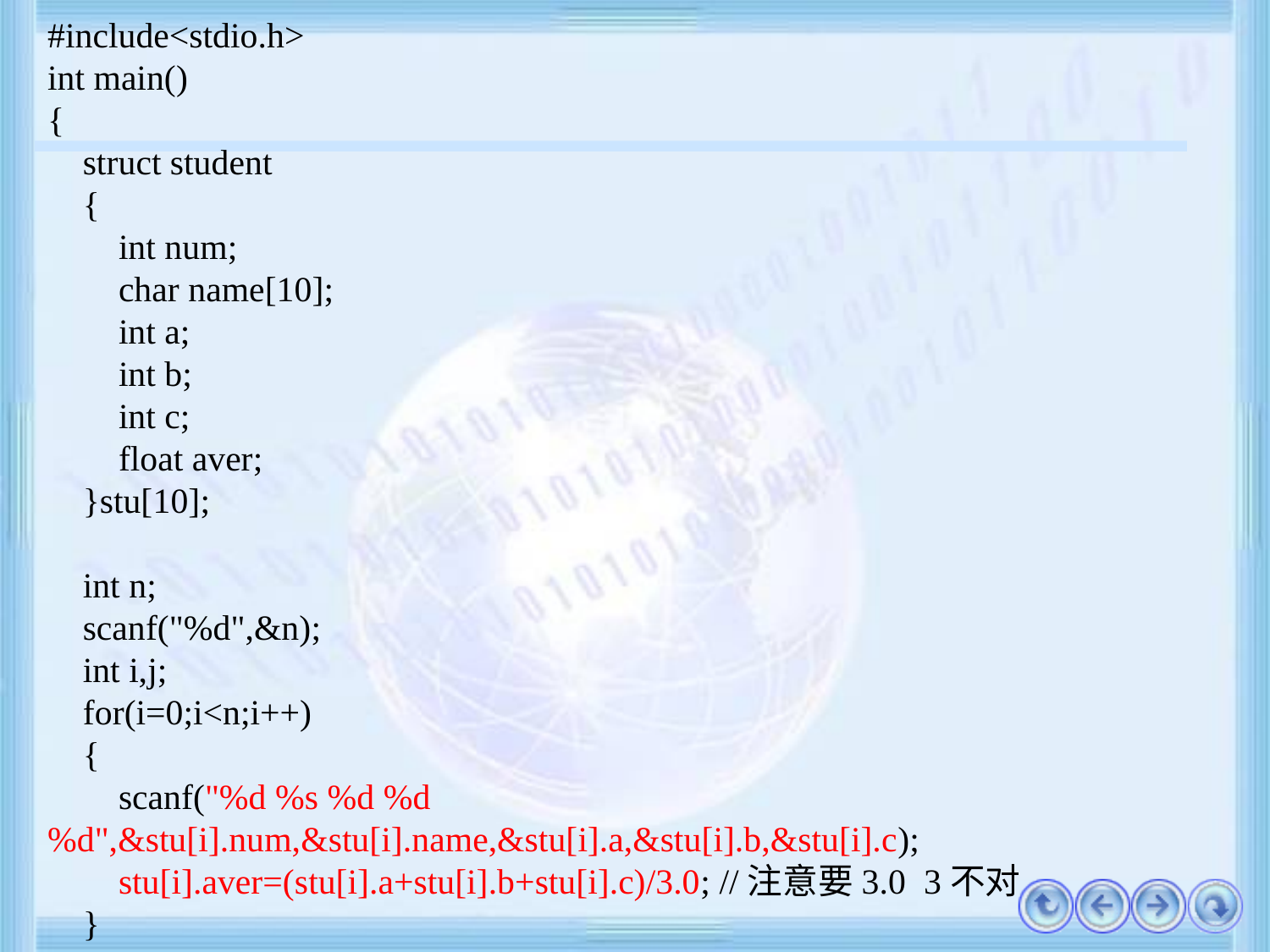

#include<stdio.h>
int main()
{
    struct student
    {
        int num;
        char name[10];
        int a;
        int b;
        int c;
        float aver;
    }stu[10];

    int n;
    scanf("%d",&n);
    int i,j;
    for(i=0;i<n;i++)
    {
        scanf("%d %s %d %d %d",&stu[i].num,&stu[i].name,&stu[i].a,&stu[i].b,&stu[i].c);
        stu[i].aver=(stu[i].a+stu[i].b+stu[i].c)/3.0; //注意要3.0  3不对
    }